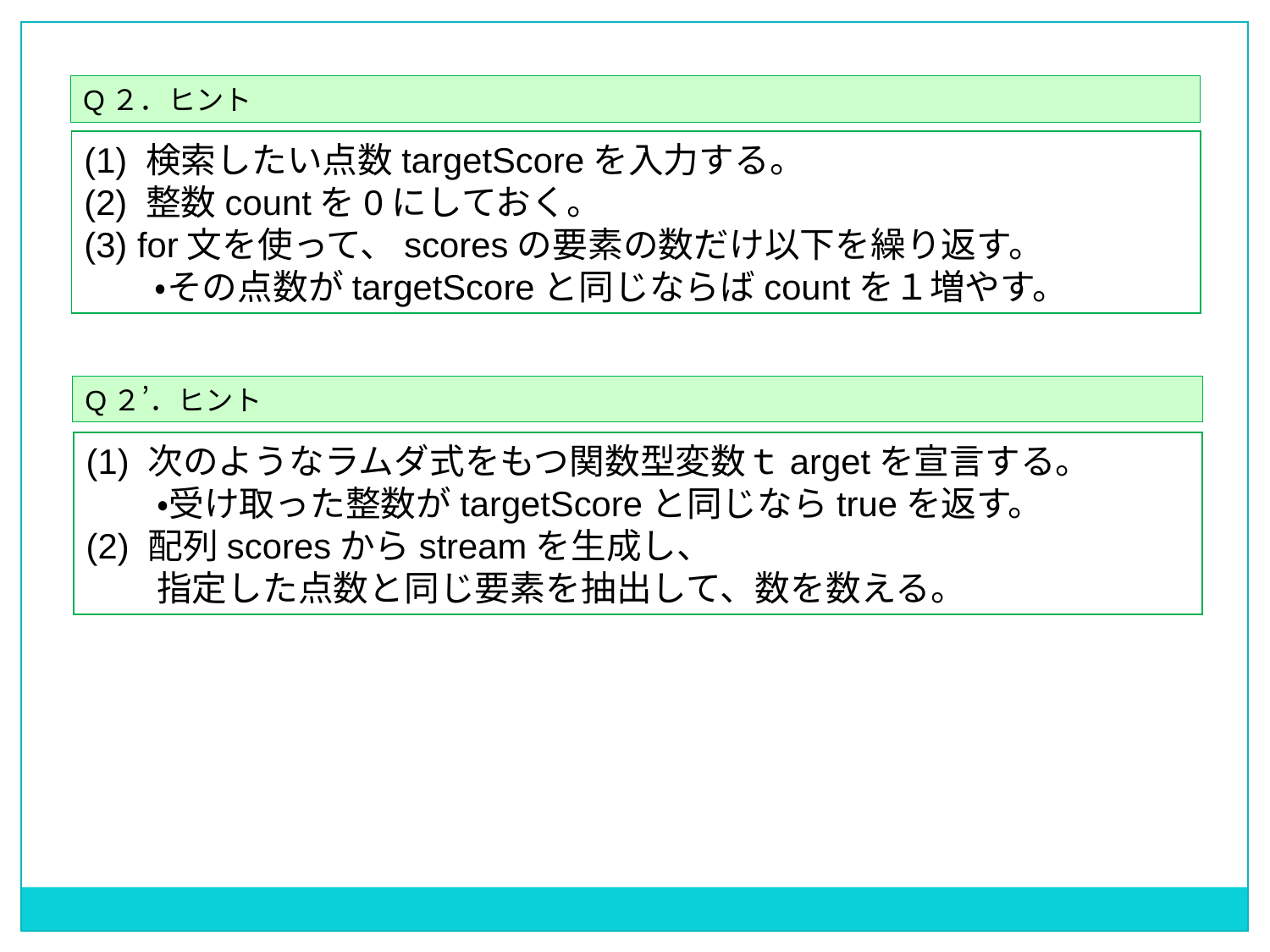

Q２．ヒント
(1) 検索したい点数targetScoreを入力する。
(2) 整数countを0にしておく。
(3) for文を使って、scoresの要素の数だけ以下を繰り返す。
　　・その点数がtargetScoreと同じならばcountを１増やす。
Q２’．ヒント
(1) 次のようなラムダ式をもつ関数型変数ｔargetを宣言する。
　　・受け取った整数がtargetScoreと同じならtrueを返す。
(2) 配列scoresからstreamを生成し、
　　指定した点数と同じ要素を抽出して、数を数える。